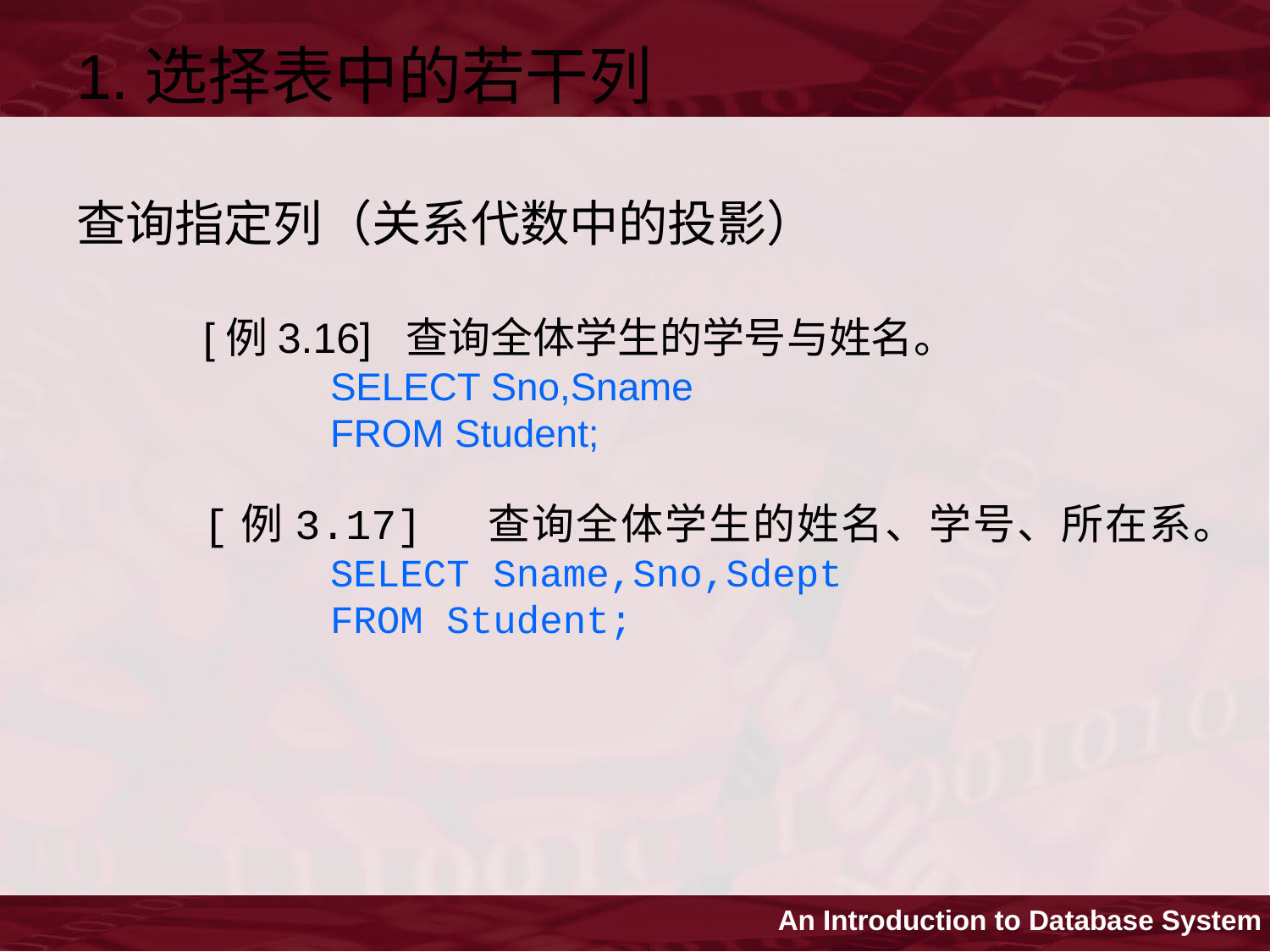

1.选择表中的若干列
查询指定列（关系代数中的投影）

	[例3.16]  查询全体学生的学号与姓名。
		SELECT Sno,Sname
		FROM Student;

	[例3.17]  查询全体学生的姓名、学号、所在系。
		SELECT Sname,Sno,Sdept
		FROM Student;